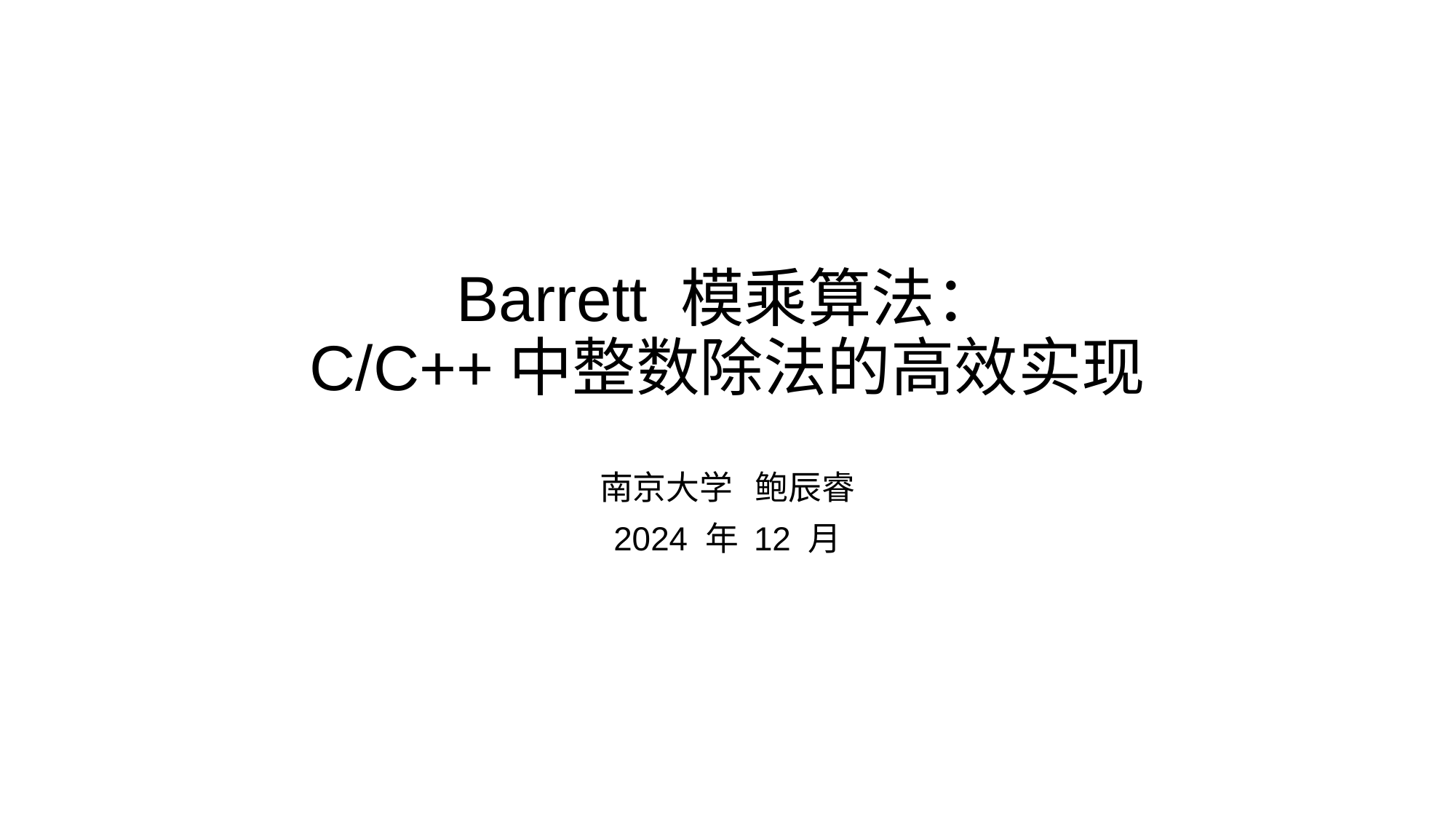

# Barrett 模乘算法： C/C++中整数除法的高效实现
南京大学   鲍辰睿
2024 年 12 月